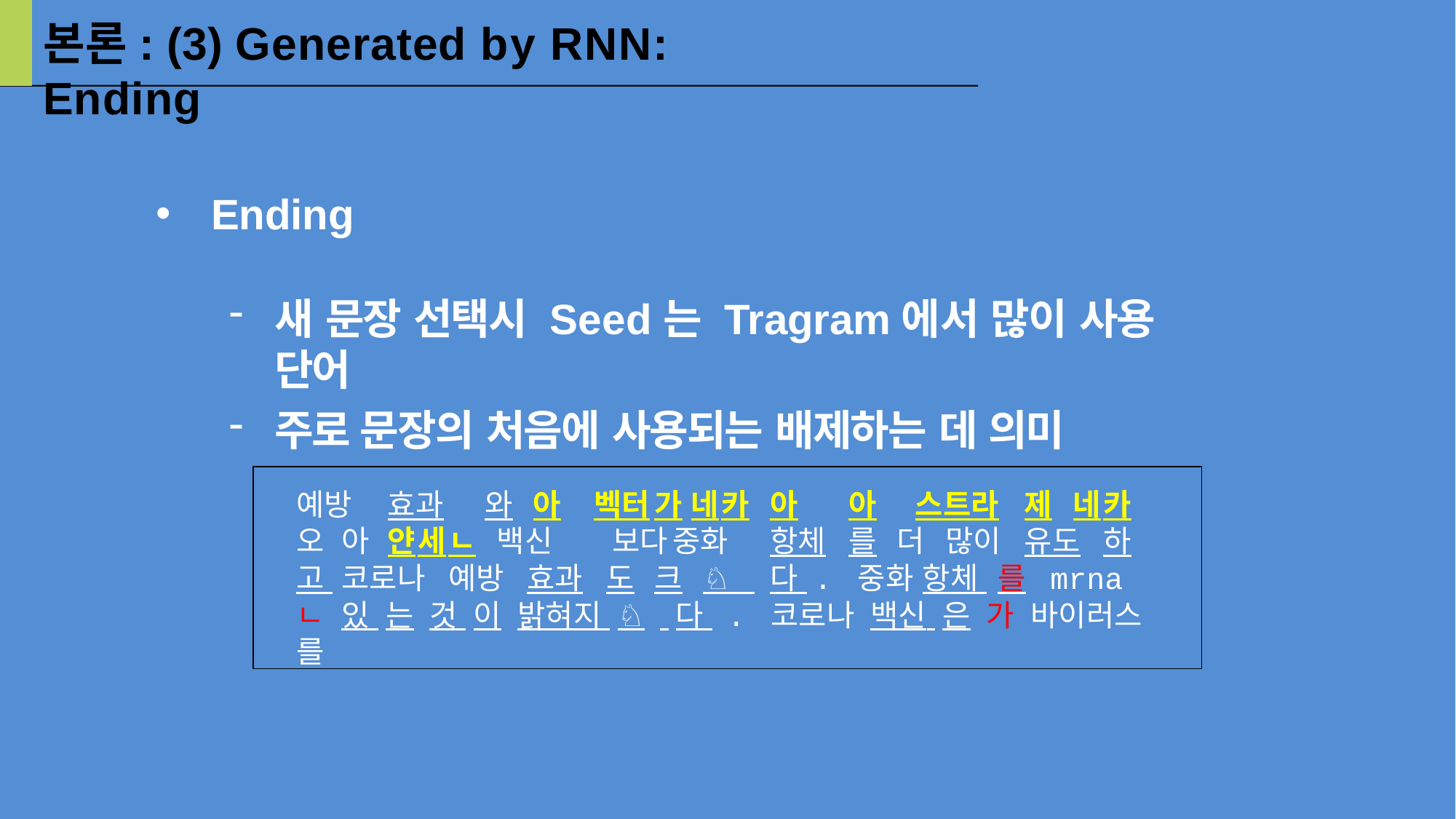

# 본론: (3) Generated by RNN: Ending
Ending

새 문장 선택시 Seed는 Tragram에서 많이 사용 단어
주로 문장의 처음에 사용되는 배제하는 데 의미
예방	효과		와		아	벡터	가	네	카	아		아		스트라	제	네	카	오  아	얀	세	ㄴ		백신			보다	중화	항체	를	더	많이	유도	하	고  코로나		예방	효과		도	크		♘ 다 . 중화 항체 를  mrna ㄴ  있 는 것 이 밝혀지 ♘ 다 . 코로나 백신 은 가 바이러스  를